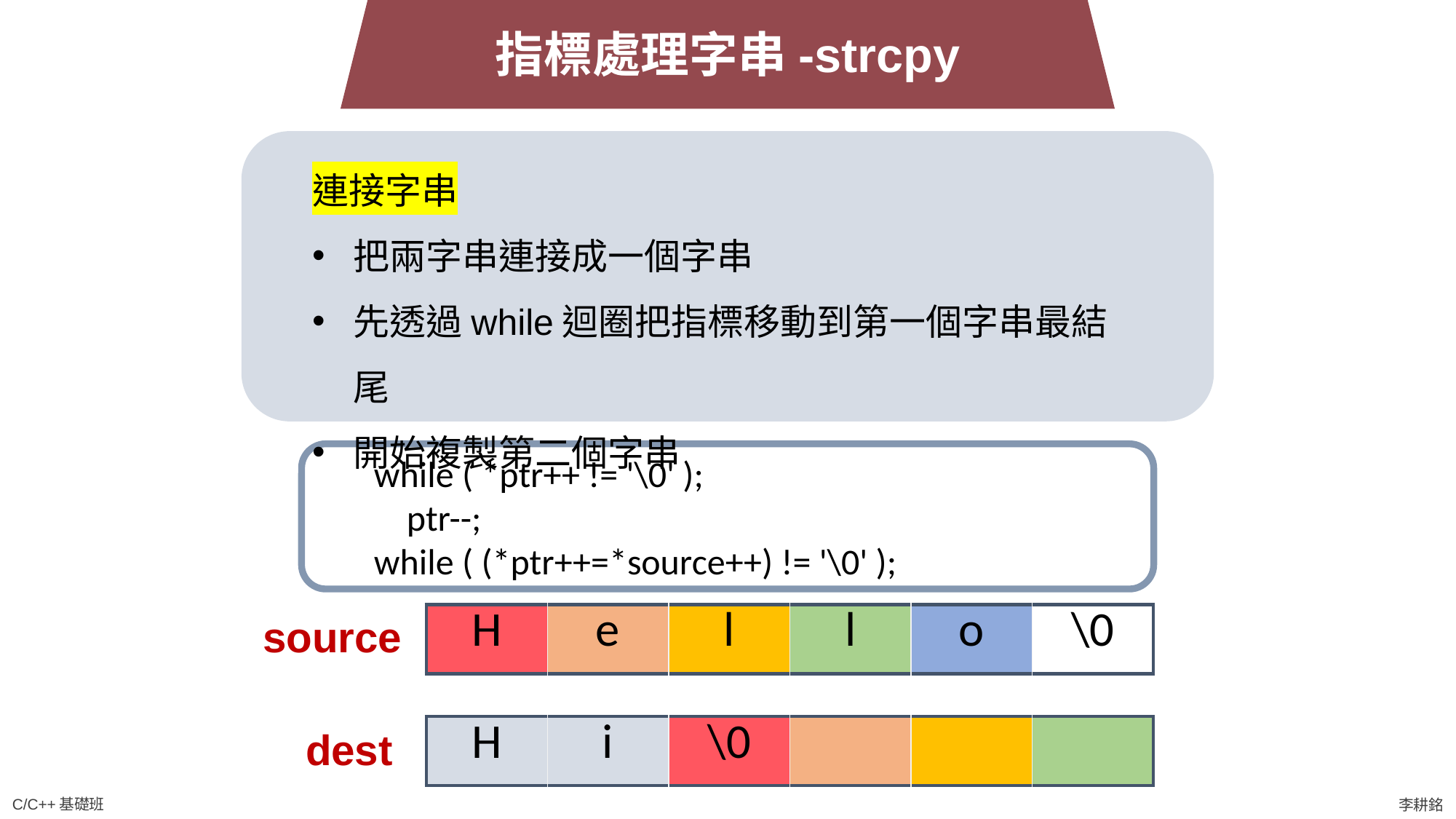

指標處理字串-strcpy

連接字串
把兩字串連接成一個字串
先透過while迴圈把指標移動到第一個字串最結尾
開始複製第二個字串
while ( *ptr++ != '\0' );
    ptr--;
while ( (*ptr++=*source++) != '\0' );
source
| H | e | l | l | o | \0 |
| --- | --- | --- | --- | --- | --- |
| H | i | \0 |  |  |  |
| --- | --- | --- | --- | --- | --- |
dest
C/C++基礎班
李耕銘